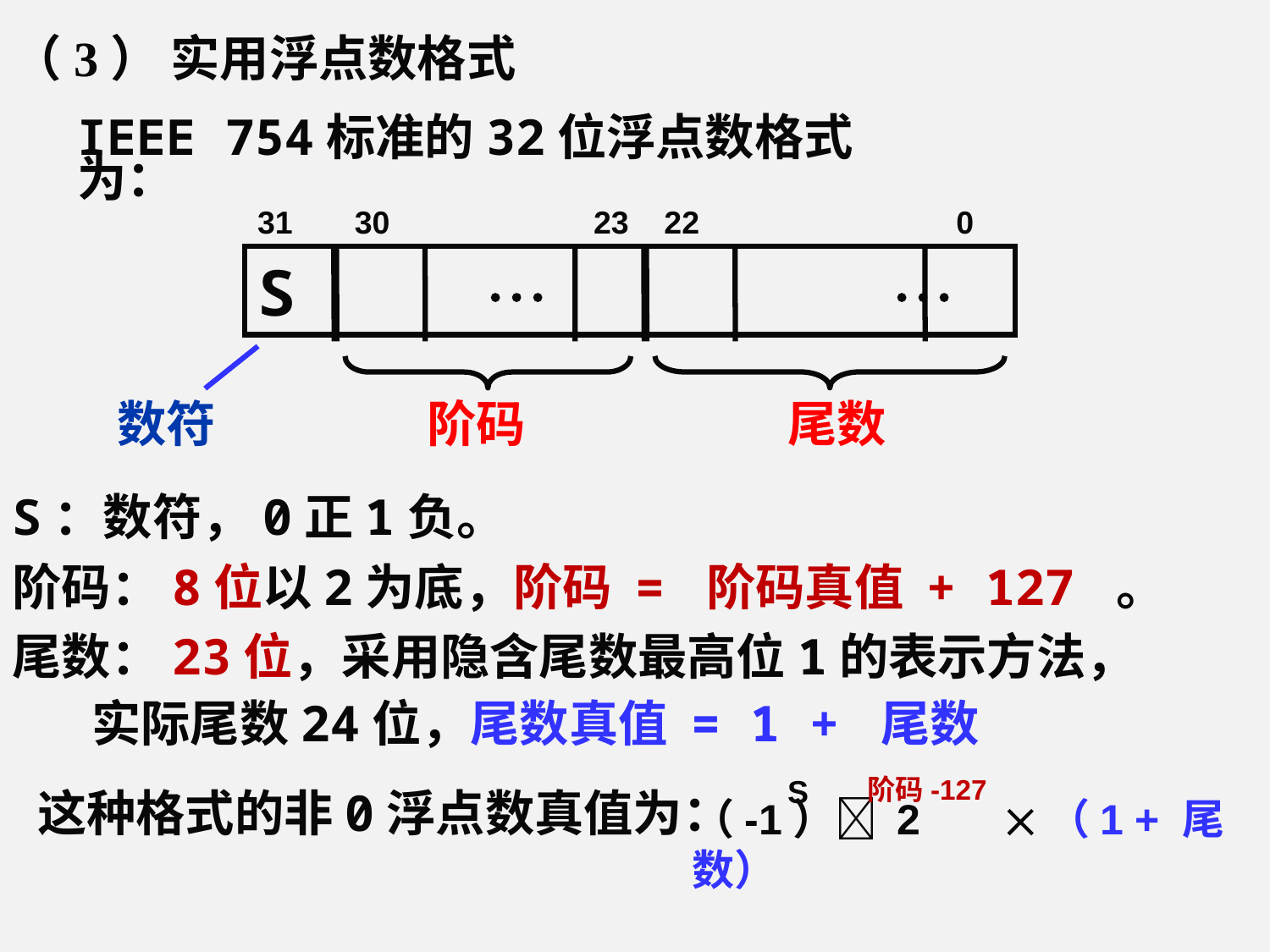

（3） 实用浮点数格式
IEEE 754标准的32位浮点数格式为：
31       30                       23    22                             0

S     …         …

数符
阶码
尾数
S：数符，0正1负。
阶码：8位以2为底，阶码 = 阶码真值 + 127 。
尾数：23位，采用隐含尾数最高位1的表示方法，
      实际尾数24位，尾数真值 = 1 + 尾数
S
阶码-127
（-1）× 2       ×（1 + 尾数）
这种格式的非0浮点数真值为：
31